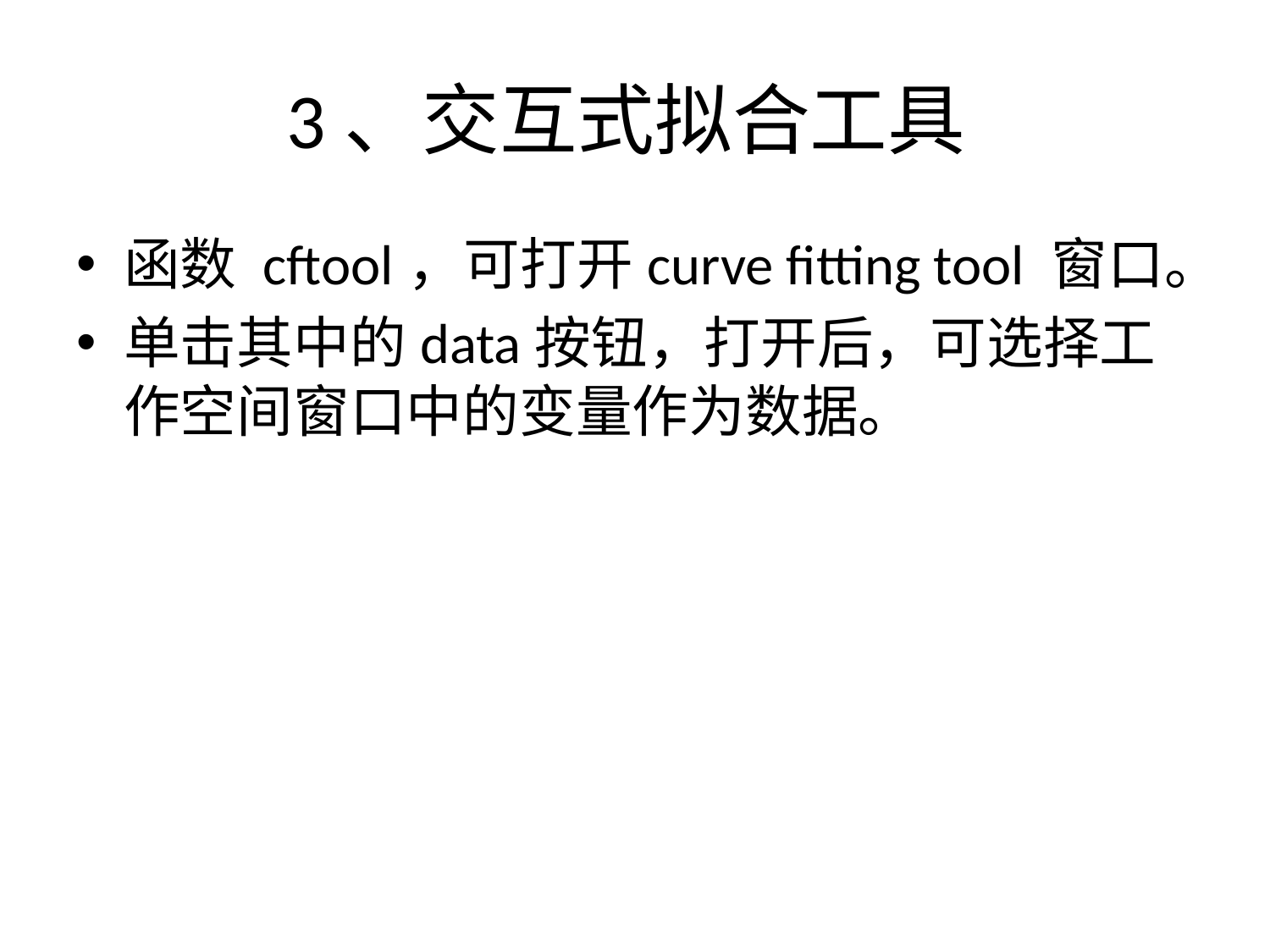

# 3、交互式拟合工具
函数 cftool，可打开curve fitting tool 窗口。
单击其中的data按钮，打开后，可选择工作空间窗口中的变量作为数据。